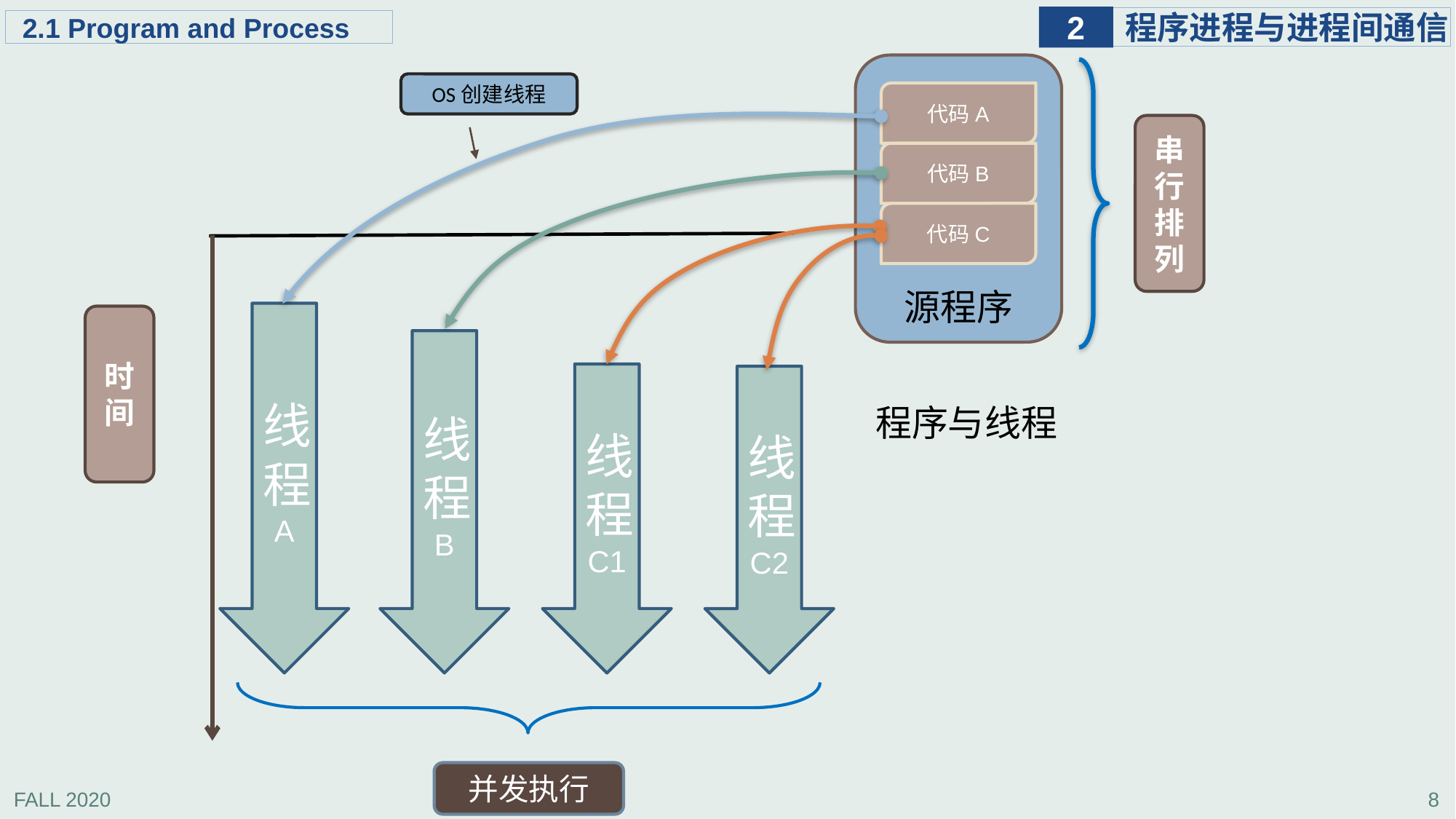

OS创建线程
代码A

串行排列
代码B

代码C

源程序
线程A
时间
线程B
线程C1
线程C2
程序与线程

并发执行